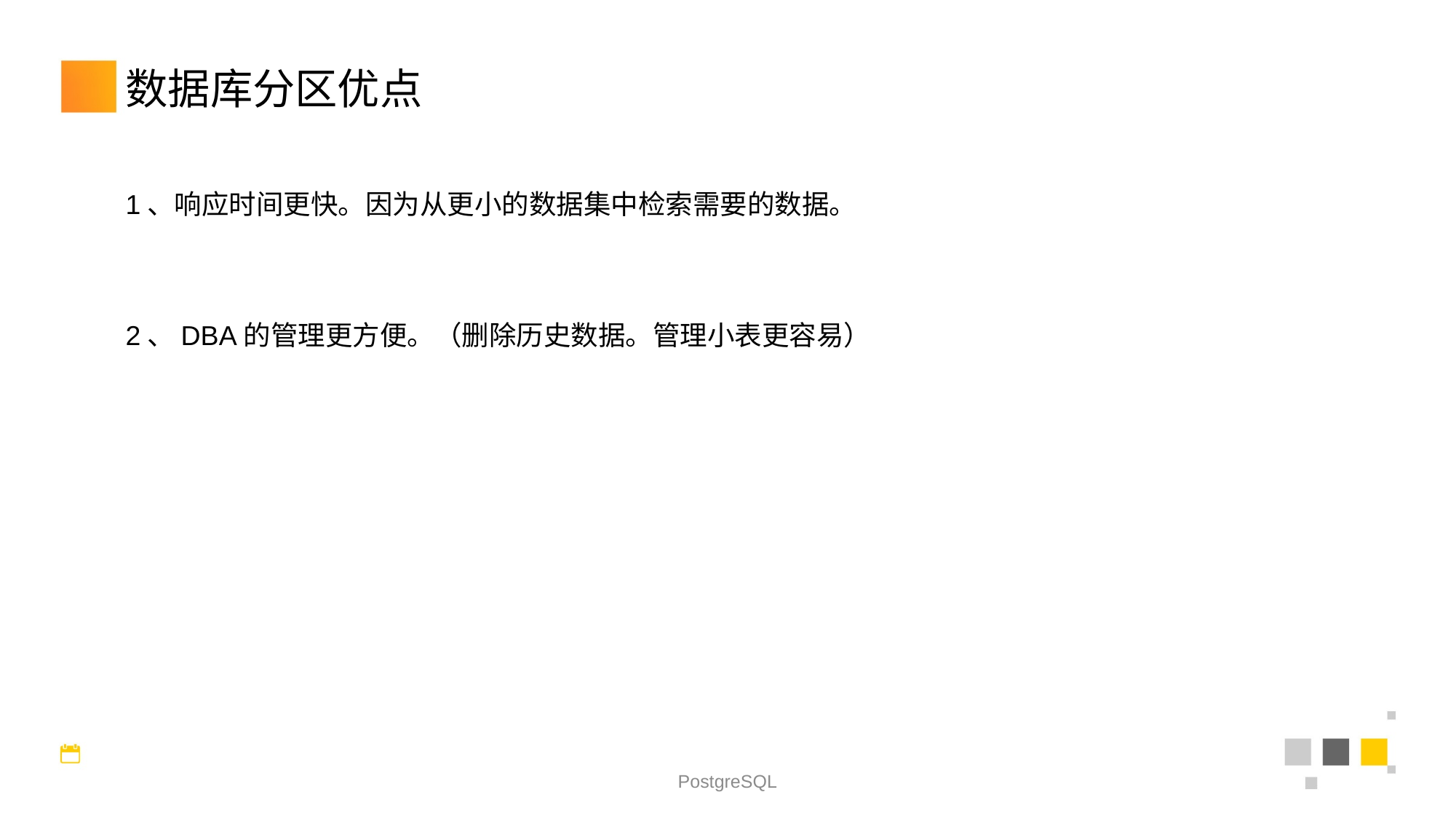

数据库分区优点

1、响应时间更快。因为从更小的数据集中检索需要的数据。

2、DBA的管理更方便。（删除历史数据。管理小表更容易）

PostgreSQL
5